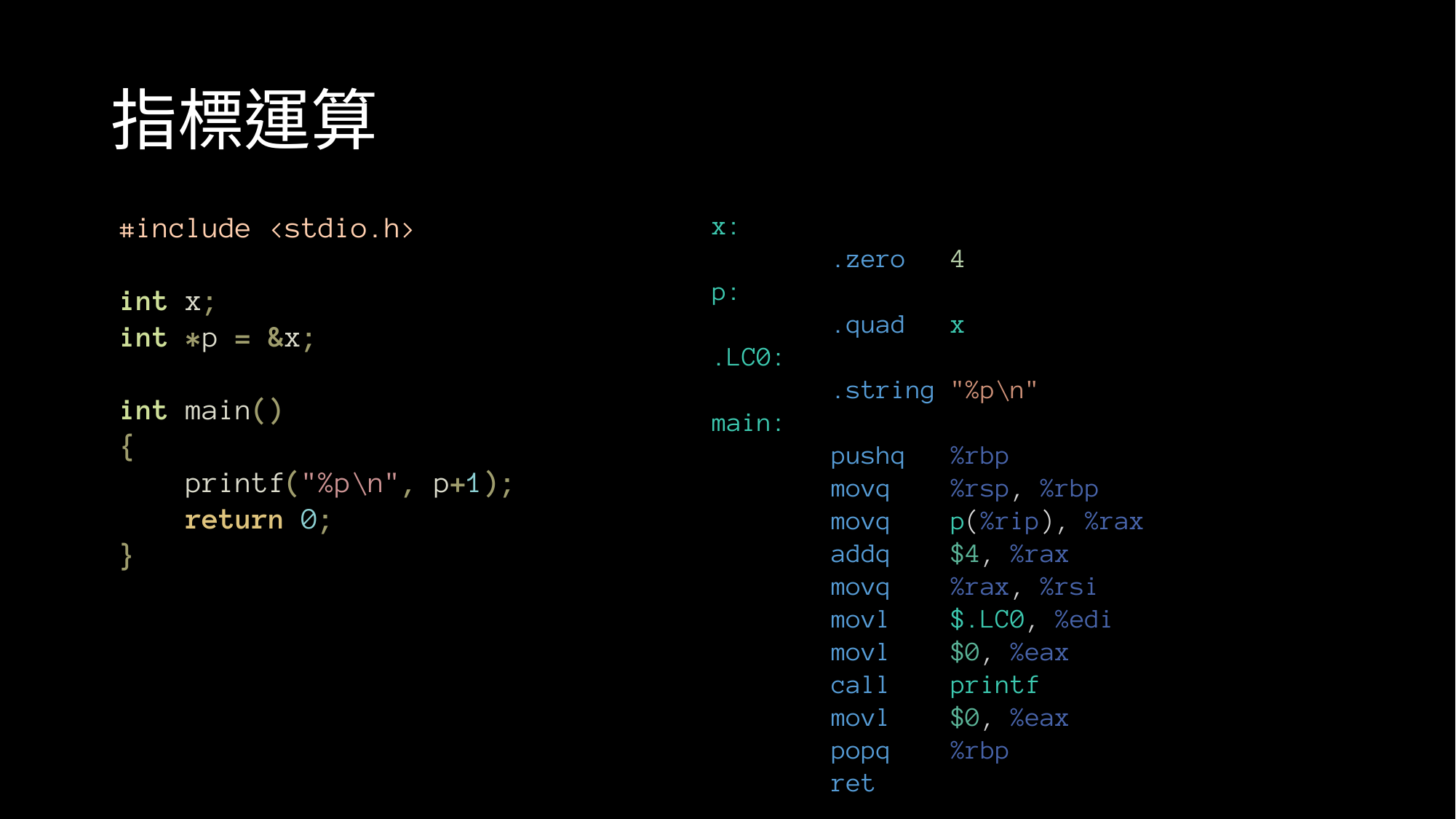

# 指標運算
#include <stdio.h>

int x;
int *p = &x;

int main()
{
    printf("%p\n", p+1);
    return 0;
}
x:
        .zero   4
p:
        .quad   x
.LC0:
        .string "%p\n"
main:
        pushq   %rbp
        movq    %rsp, %rbp
        movq    p(%rip), %rax
        addq    $4, %rax
        movq    %rax, %rsi
        movl    $.LC0, %edi
        movl    $0, %eax
        call    printf
        movl    $0, %eax
        popq    %rbp
        ret